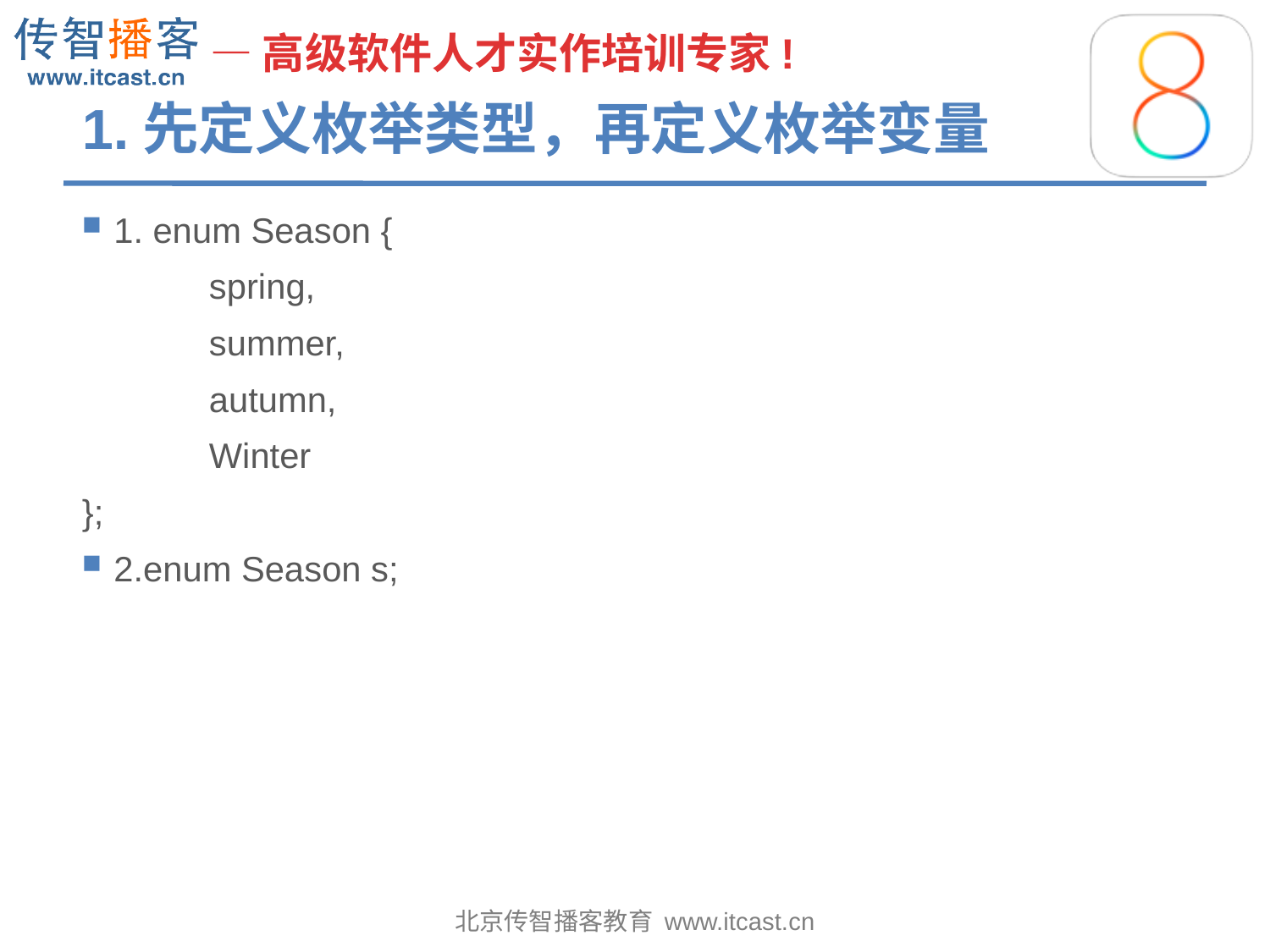

# 1.先定义枚举类型，再定义枚举变量
1. enum Season {
	spring,
	summer,
	autumn,
	Winter
};
2.enum Season s;